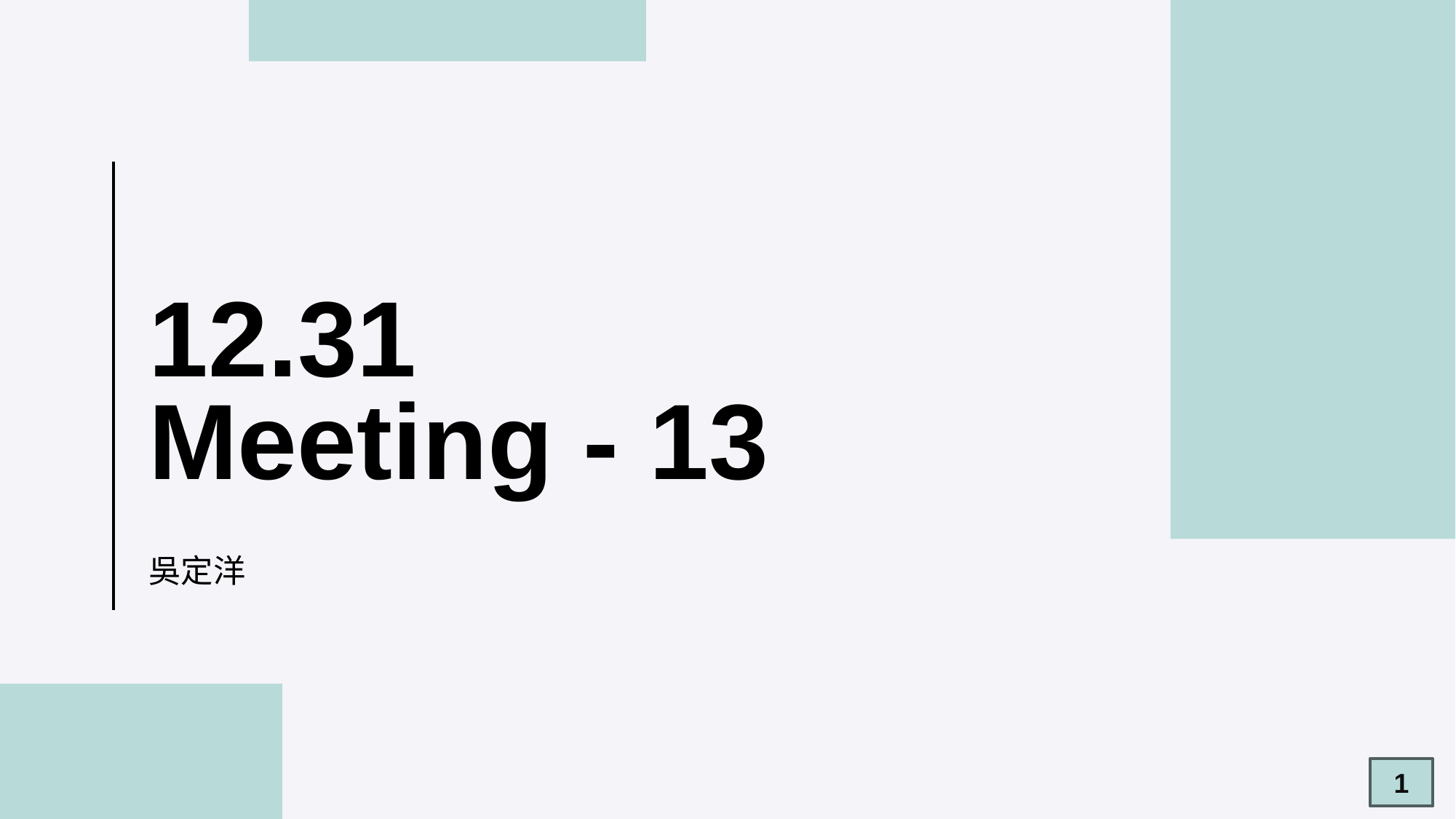

# 12.31 Meeting - 13
吳定洋

1